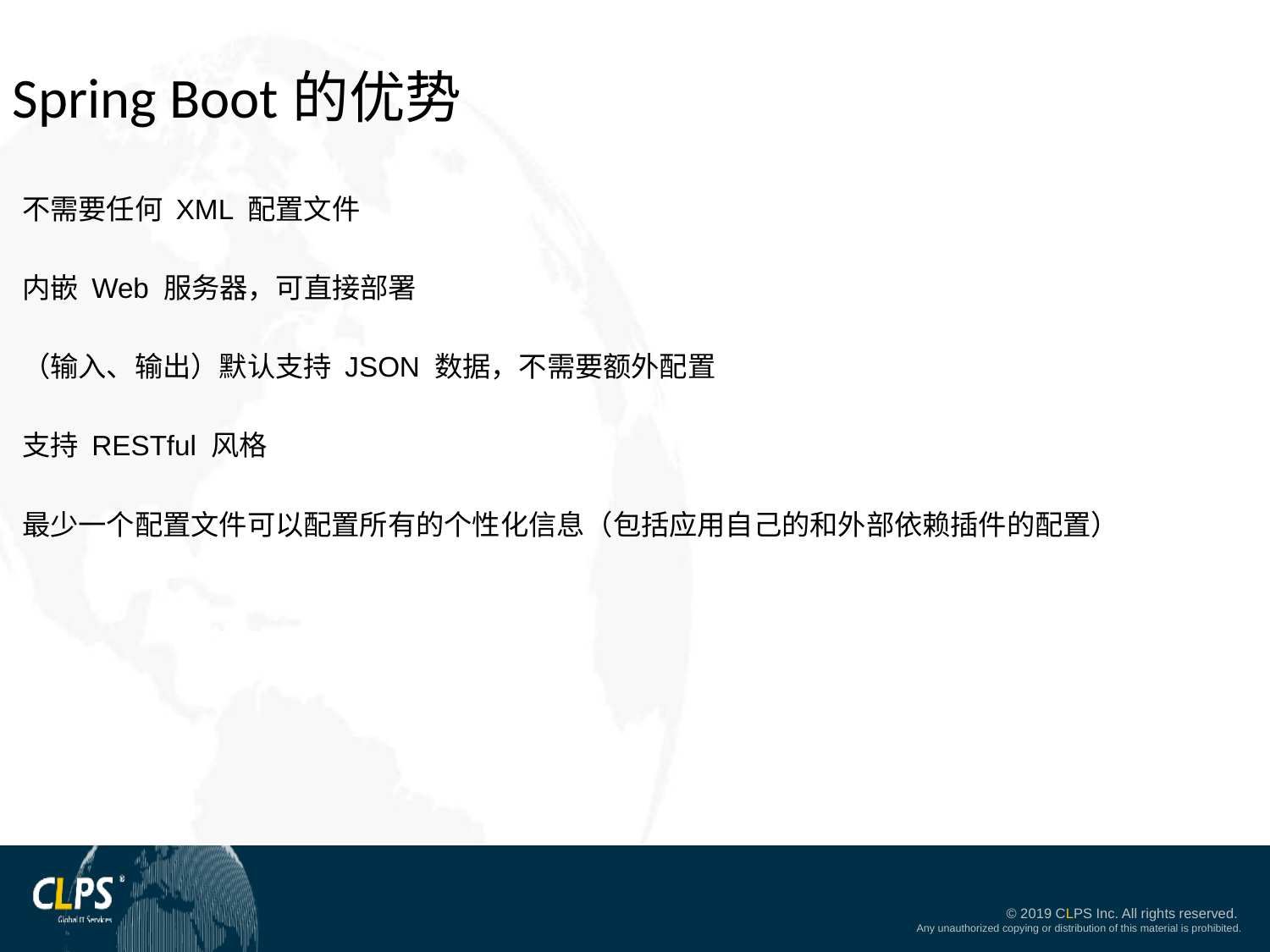

Spring Boot的优势

不需要任何 XML 配置文件

内嵌 Web 服务器，可直接部署

（输入、输出）默认支持 JSON 数据，不需要额外配置

支持 RESTful 风格

最少一个配置文件可以配置所有的个性化信息（包括应用自己的和外部依赖插件的配置）
4